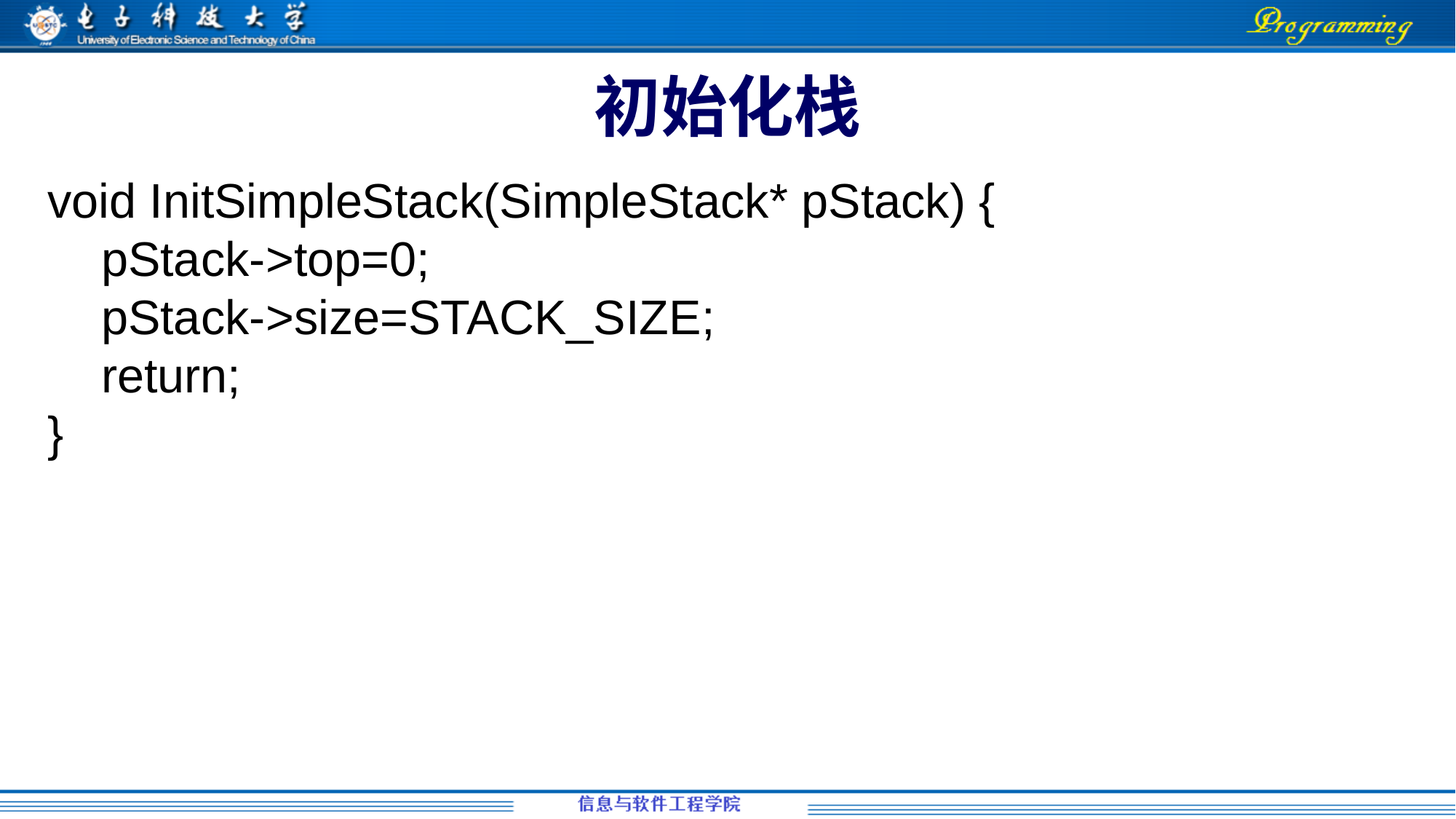

# 初始化栈
void InitSimpleStack(SimpleStack* pStack) {
    pStack->top=0;
    pStack->size=STACK_SIZE;
    return;
}